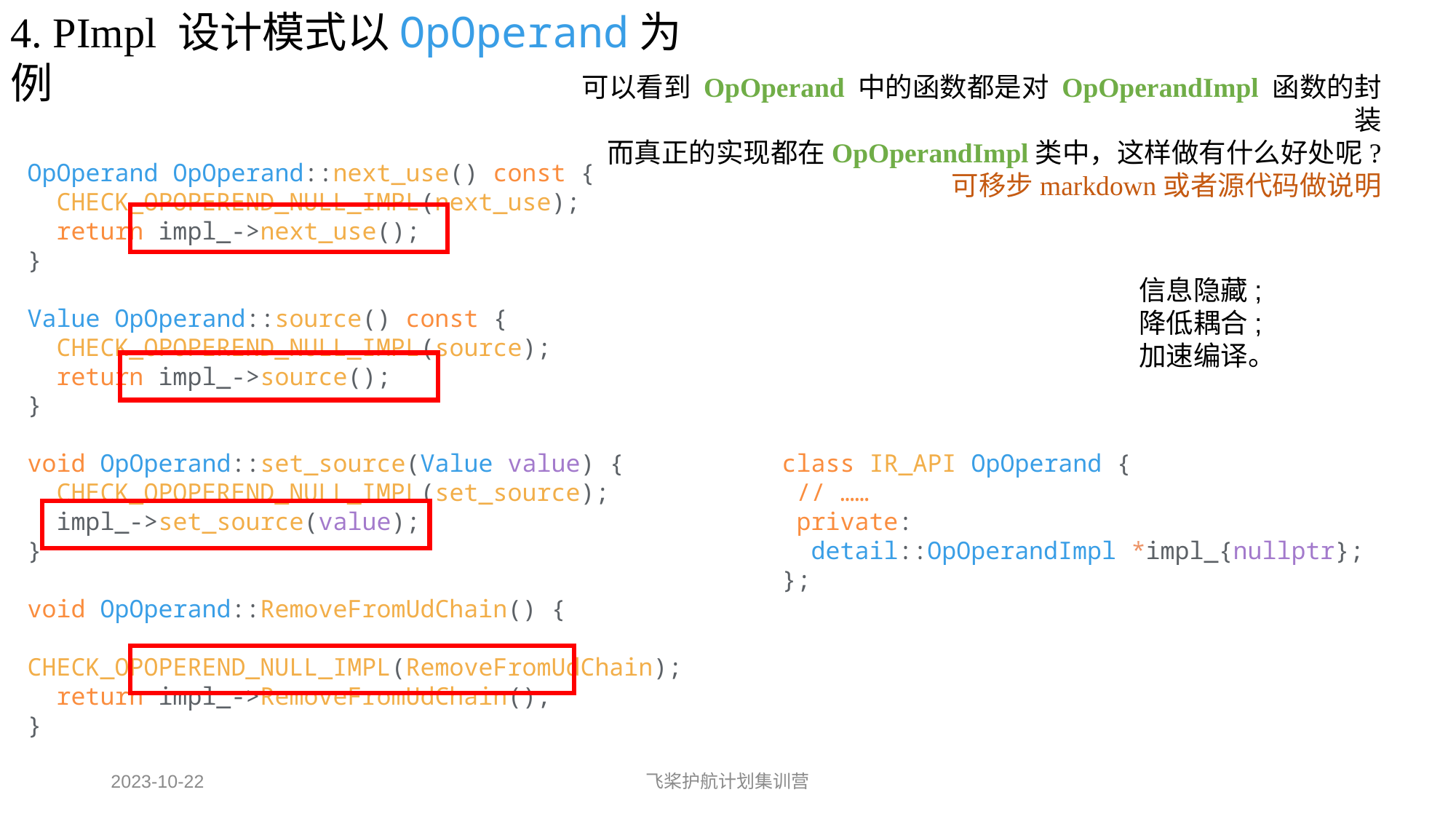

4. PImpl 设计模式以OpOperand为例
可以看到 OpOperand 中的函数都是对 OpOperandImpl 函数的封装
而真正的实现都在OpOperandImpl类中，这样做有什么好处呢?
可移步markdown或者源代码做说明
OpOperand OpOperand::next_use() const {
  CHECK_OPOPEREND_NULL_IMPL(next_use);
  return impl_->next_use();
}
Value OpOperand::source() const {
  CHECK_OPOPEREND_NULL_IMPL(source);
  return impl_->source();
}
void OpOperand::set_source(Value value) {
  CHECK_OPOPEREND_NULL_IMPL(set_source);
  impl_->set_source(value);
}
void OpOperand::RemoveFromUdChain() {
  CHECK_OPOPEREND_NULL_IMPL(RemoveFromUdChain);
  return impl_->RemoveFromUdChain();
}

信息隐藏;
降低耦合;
加速编译。

class IR_API OpOperand {
 // ……
 private:
  detail::OpOperandImpl *impl_{nullptr};
};

2023-10-22
飞桨护航计划集训营